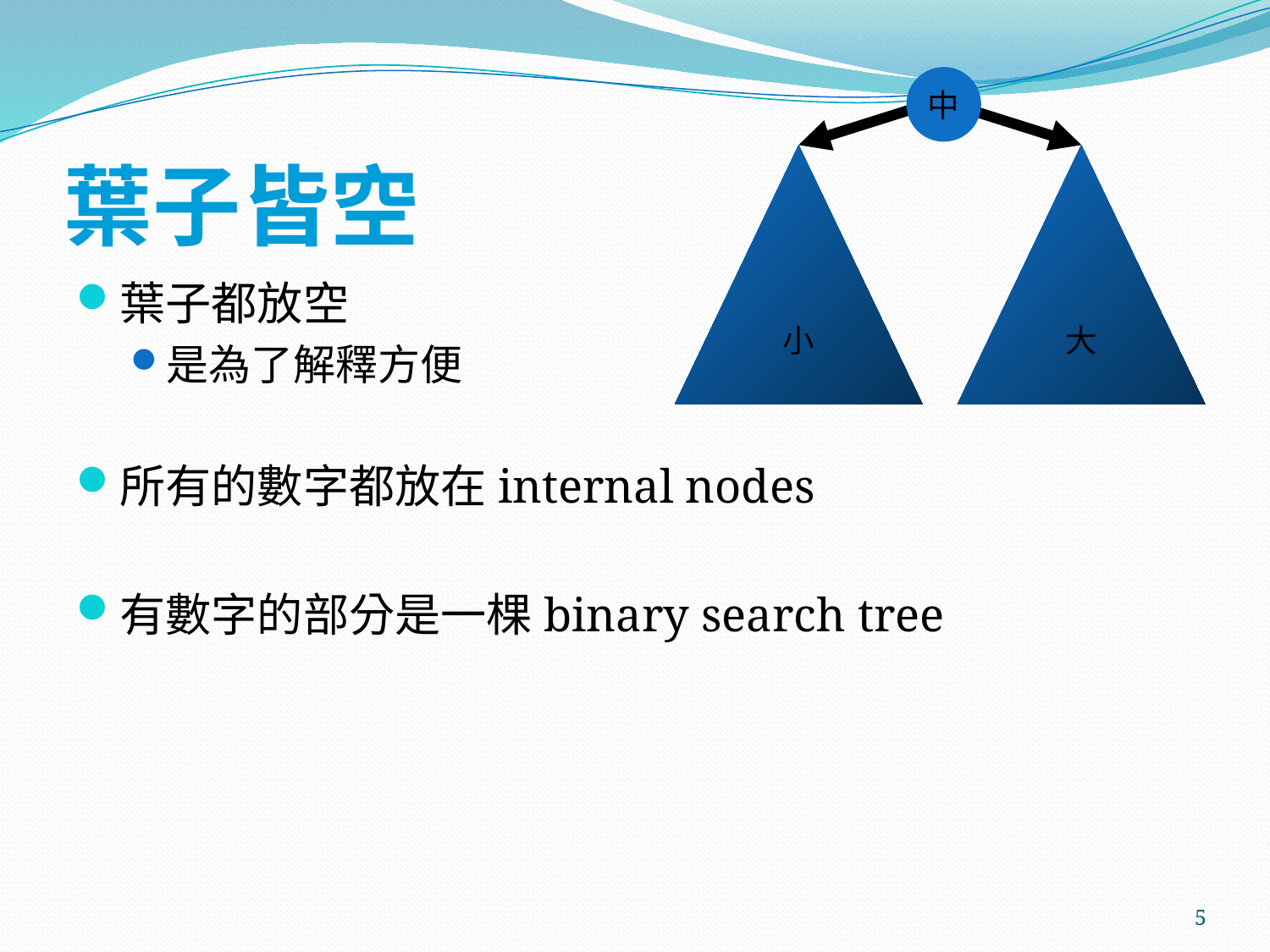

中
# 葉子皆空

小
大
葉子都放空
是為了解釋方便

所有的數字都放在internal nodes

有數字的部分是一棵binary search tree

5